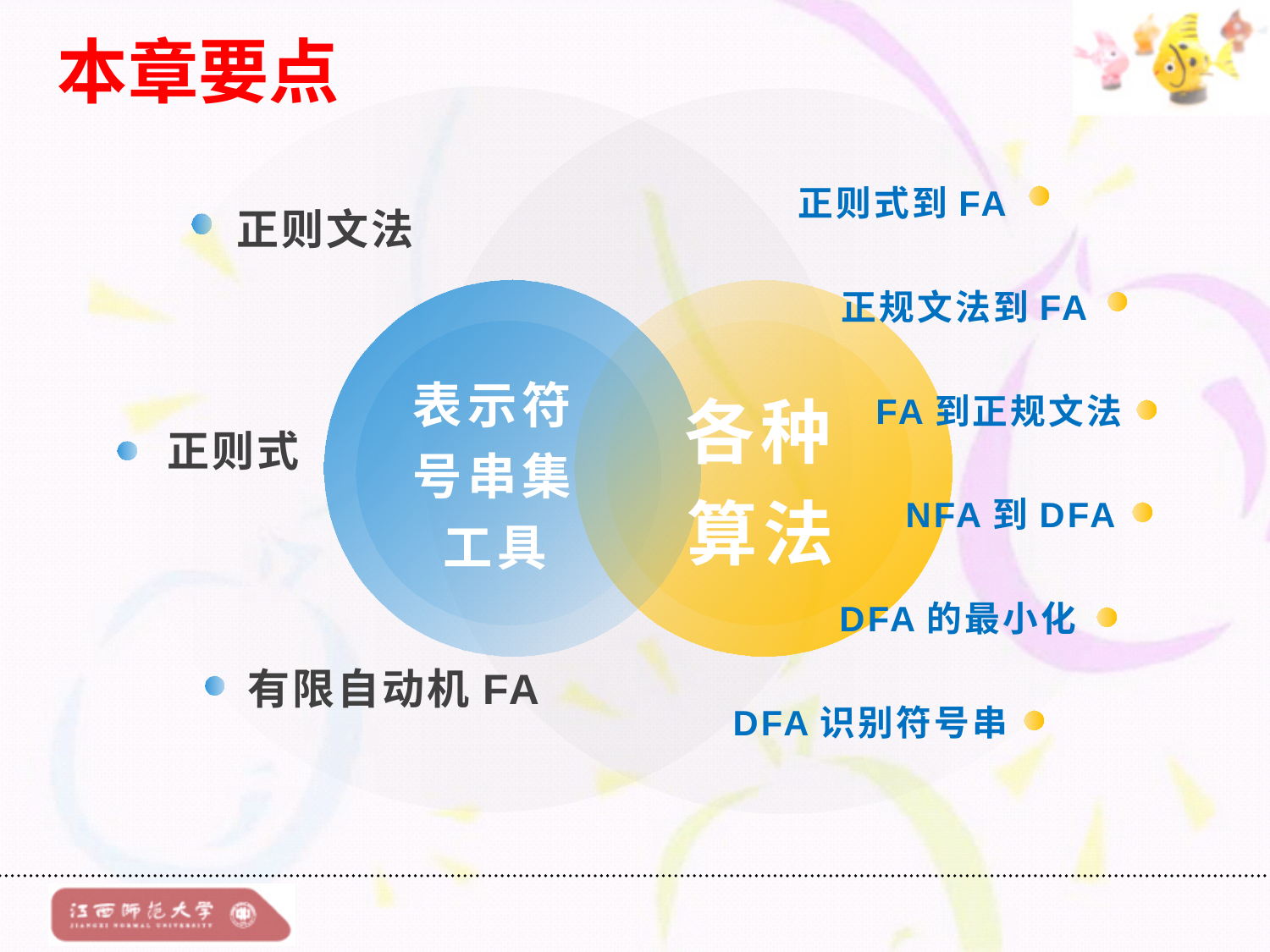

# 本章要点

正则式到FA
正则文法

正规文法到FA

FA到正规文法
表示符号串集工具

正则式
各种算法

NFA到DFA

DFA的最小化

有限自动机FA

DFA识别符号串